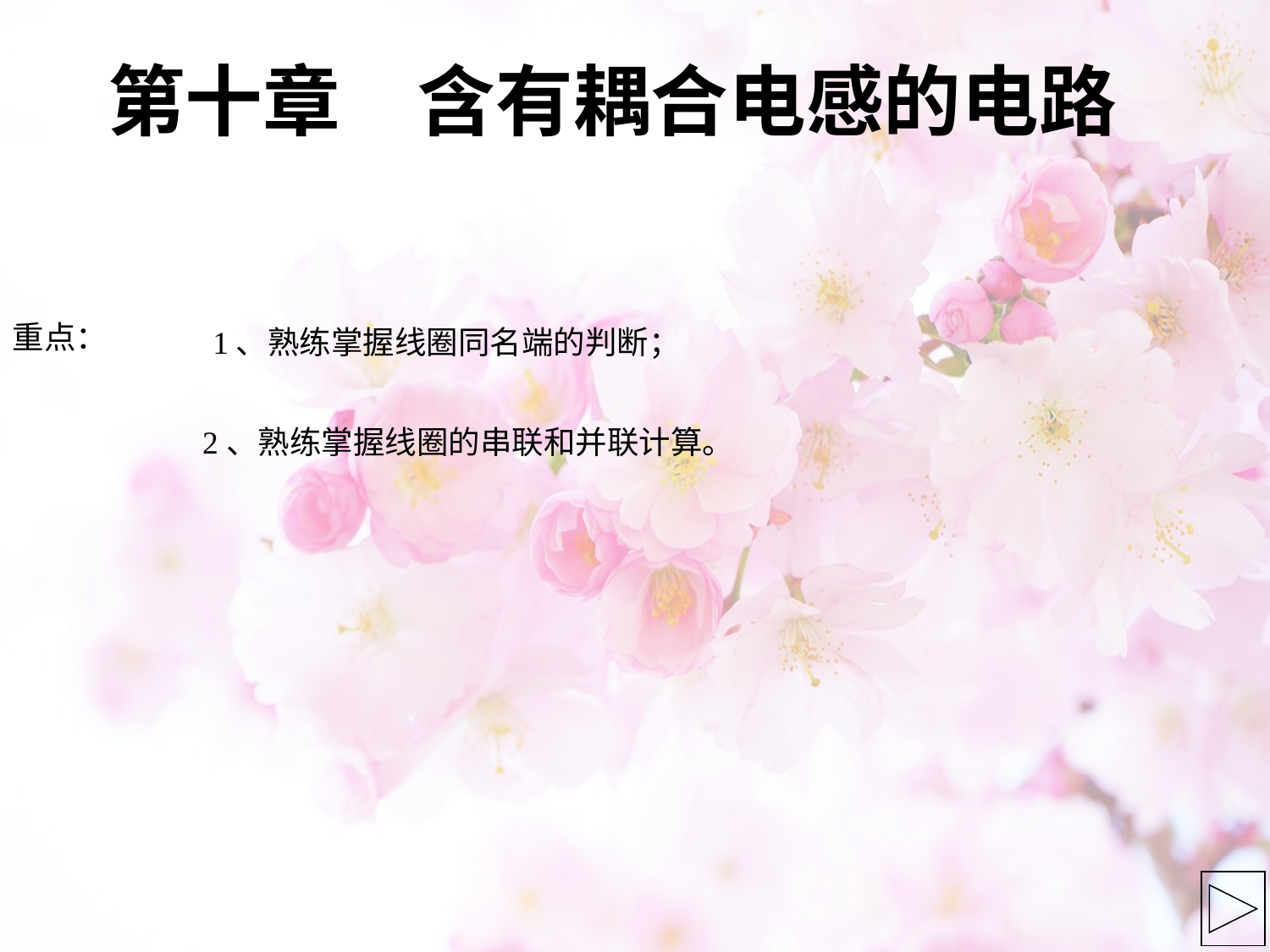

# 第十章　含有耦合电感的电路
重点：
1、熟练掌握线圈同名端的判断；
2、熟练掌握线圈的串联和并联计算。